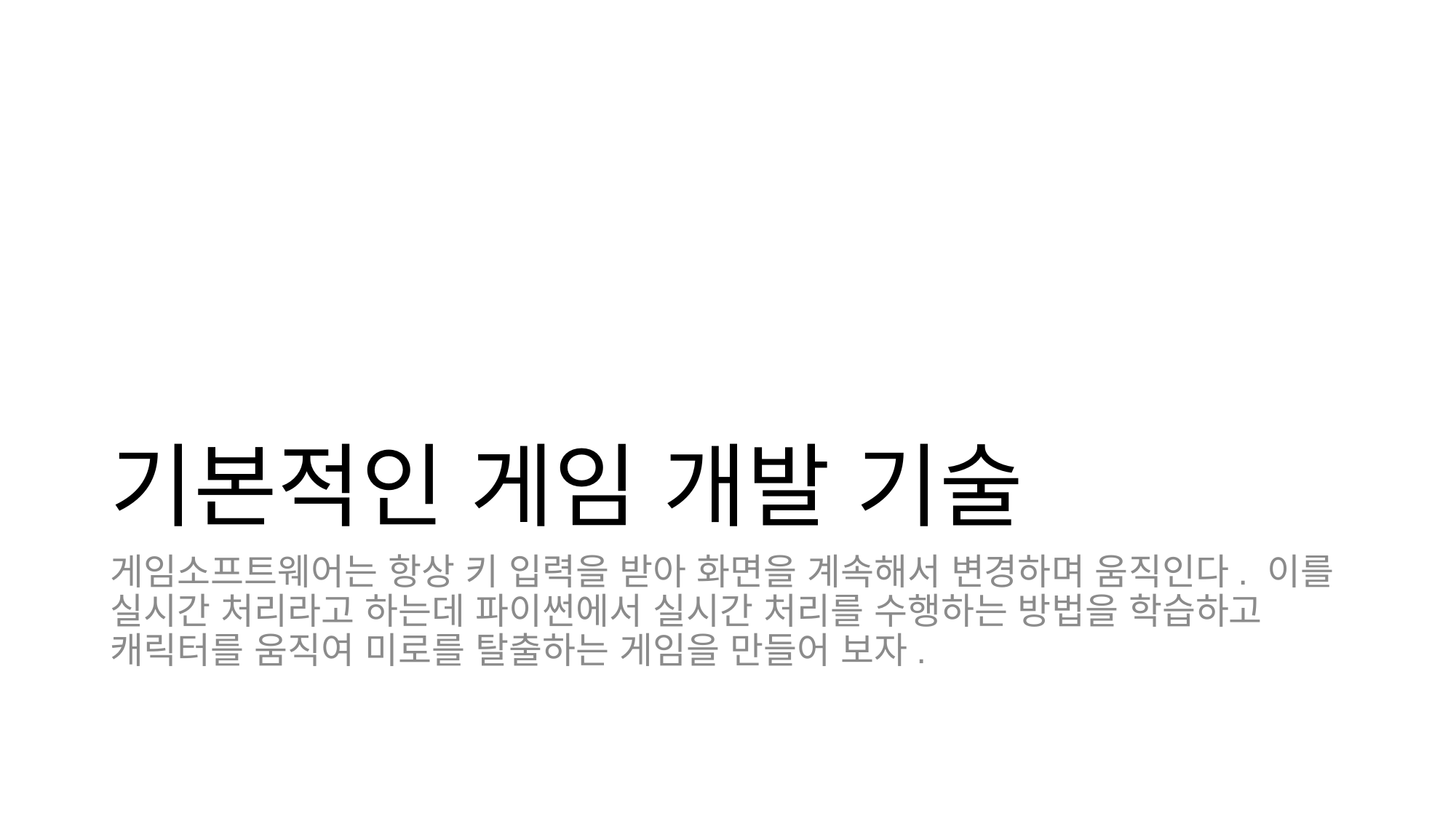

# 기본적인 게임 개발 기술
게임소프트웨어는 항상 키 입력을 받아 화면을 계속해서 변경하며 움직인다. 이를 실시간 처리라고 하는데 파이썬에서 실시간 처리를 수행하는 방법을 학습하고 캐릭터를 움직여 미로를 탈출하는 게임을 만들어 보자.